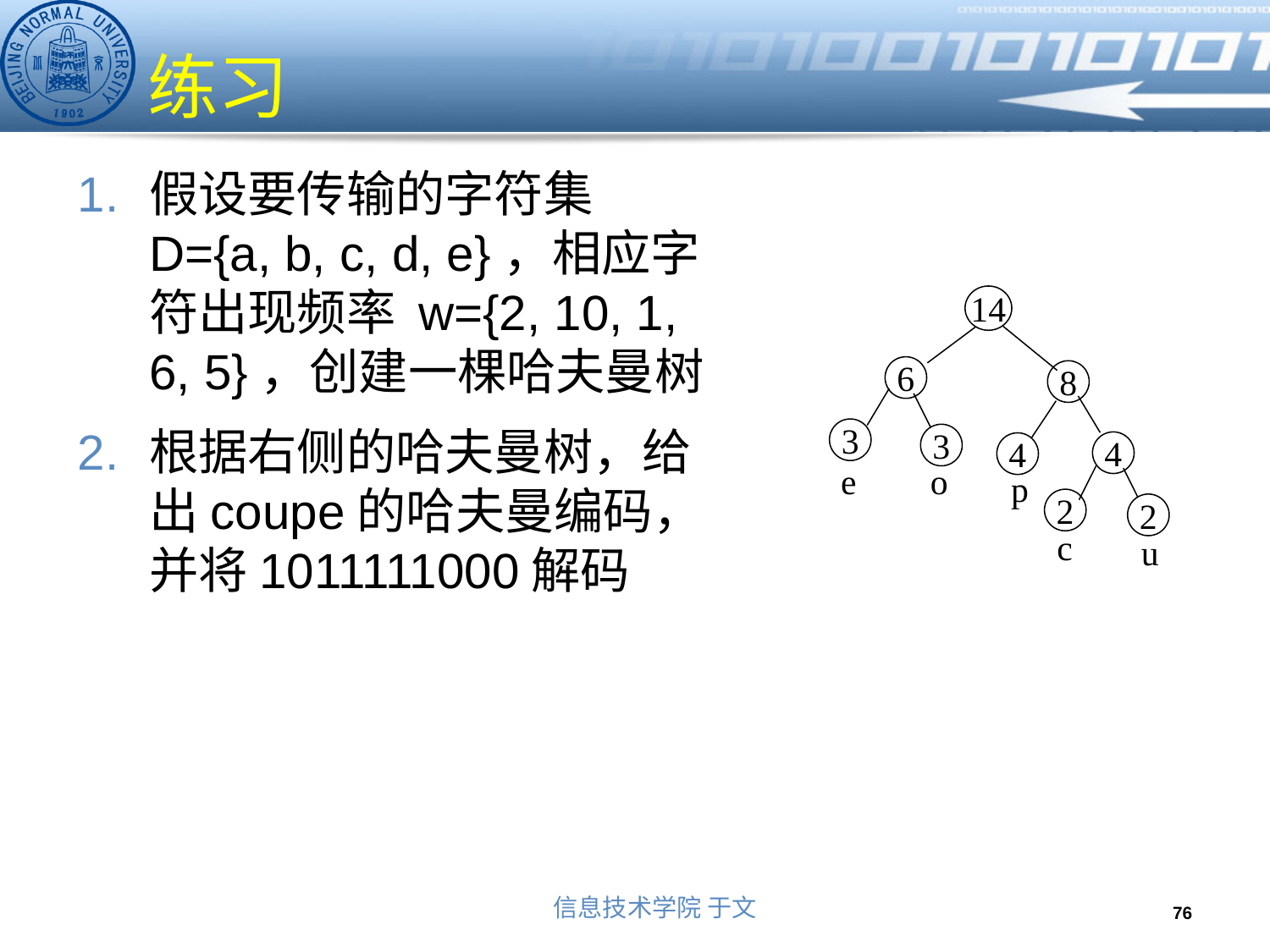

# 练习
假设要传输的字符集 D={a, b, c, d, e}，相应字符出现频率 w={2, 10, 1, 6, 5}，创建一棵哈夫曼树
根据右侧的哈夫曼树，给出coupe的哈夫曼编码，并将1011111000解码

14

6
8

3
3
4
4
e
o
p

2
2
c
u
76